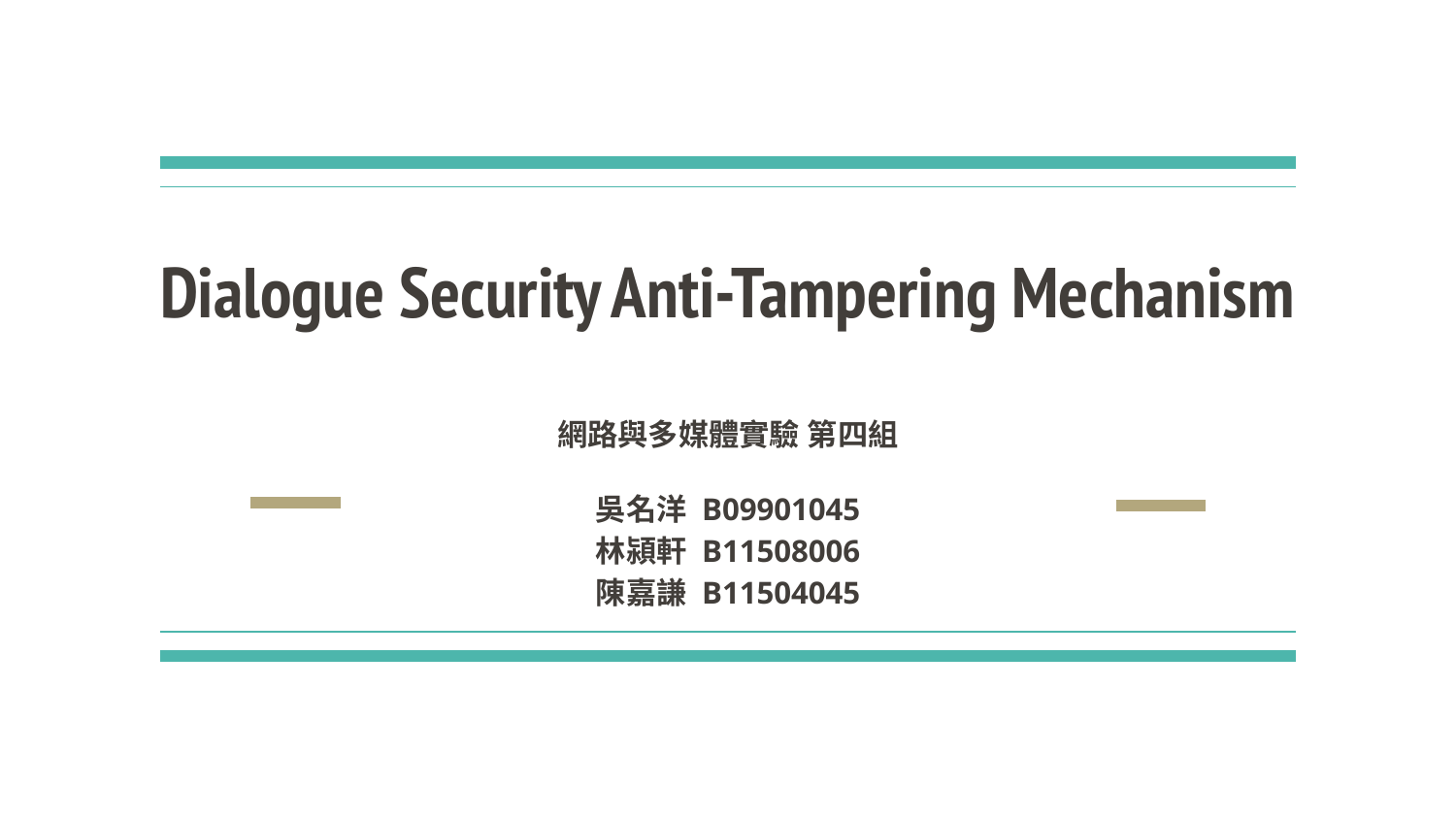

# Dialogue Security Anti-Tampering Mechanism
網路與多媒體實驗 第四組

吳名洋 B09901045
林潁軒 B11508006
陳嘉謙 B11504045